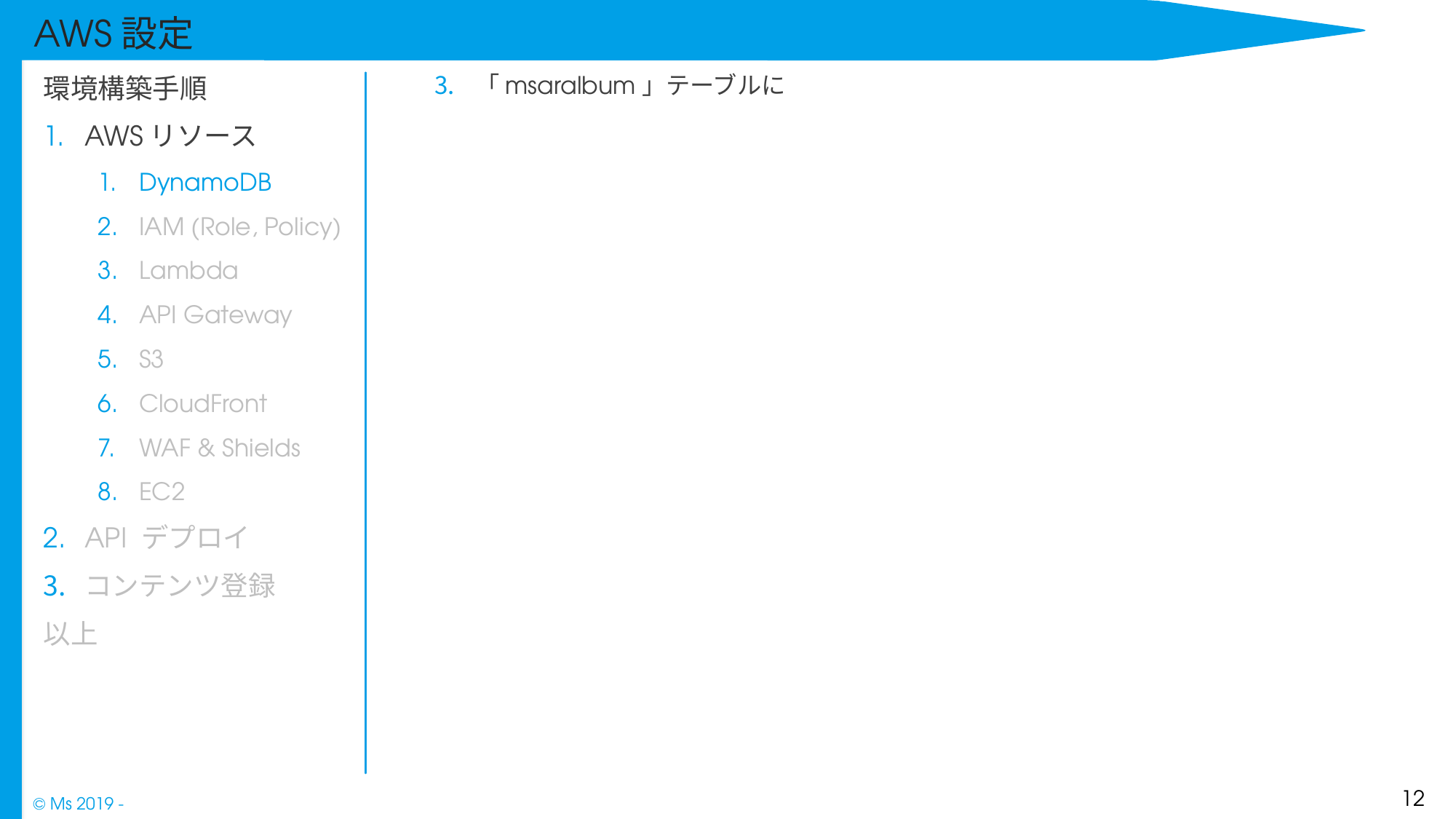

# AWS設定
「msaralbum」テーブルに
環境構築手順
AWSリソース
DynamoDB
IAM (Role, Policy)
Lambda
API Gateway
S3
CloudFront
WAF & Shields
EC2
API デプロイ
コンテンツ登録
以上
12